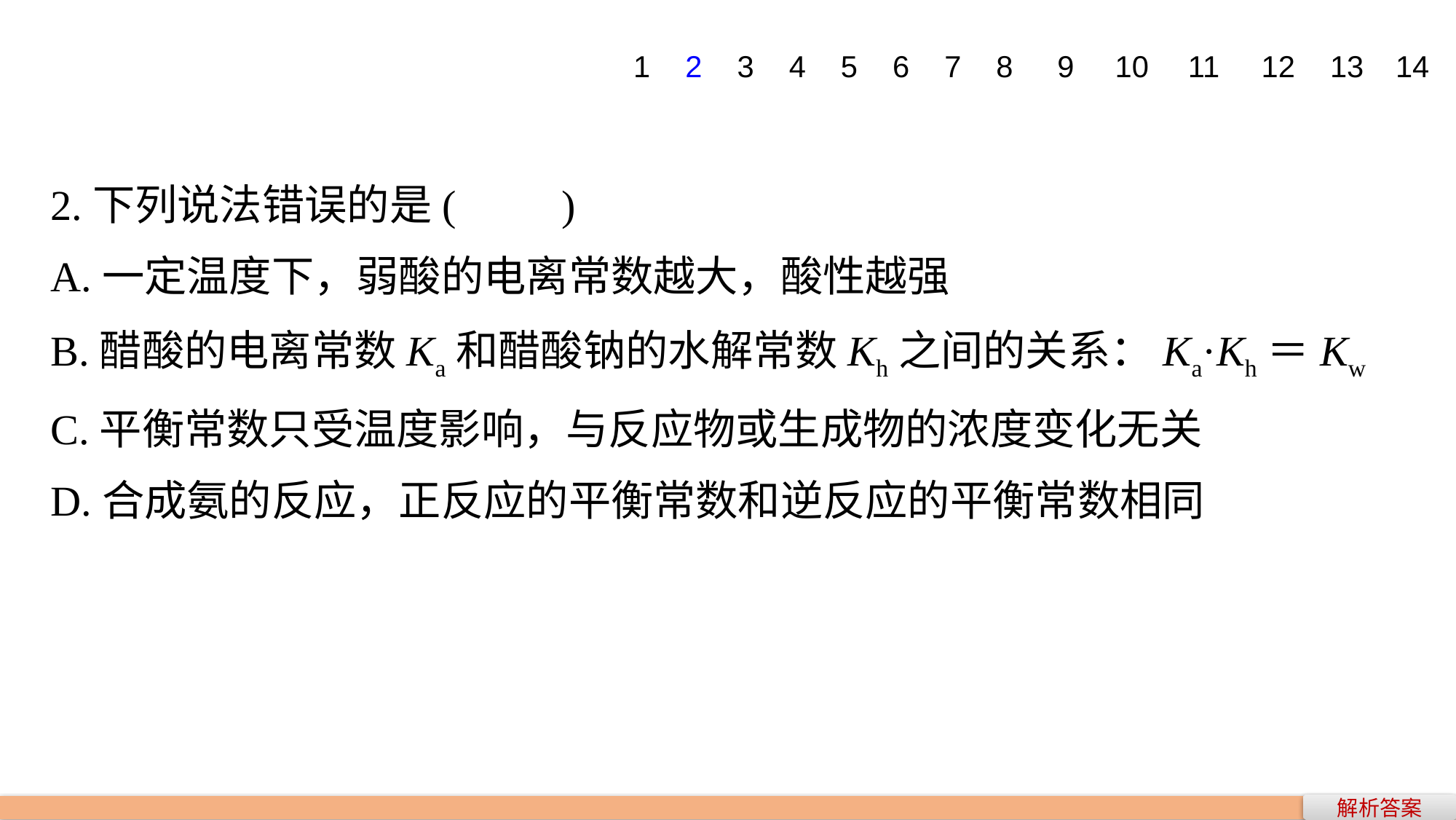

1
2
3
4
5
6
7
8
9
10
11
12
13
14
2.下列说法错误的是(　　)
A.一定温度下，弱酸的电离常数越大，酸性越强
B.醋酸的电离常数Ka和醋酸钠的水解常数Kh之间的关系：Ka·Kh＝Kw
C.平衡常数只受温度影响，与反应物或生成物的浓度变化无关
D.合成氨的反应，正反应的平衡常数和逆反应的平衡常数相同
解析答案